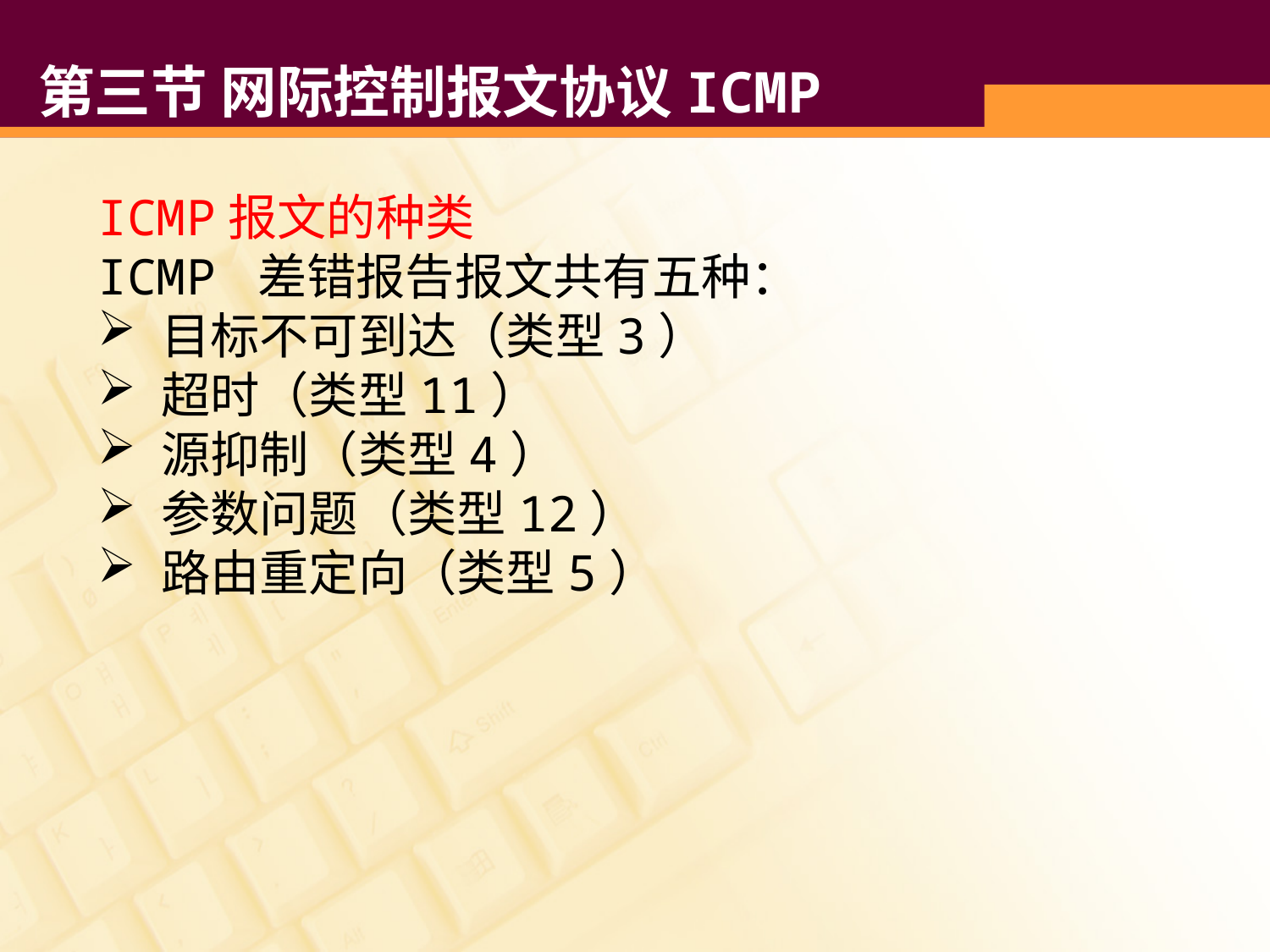

# 第三节 网际控制报文协议ICMP
ICMP报文的种类
ICMP 差错报告报文共有五种：
目标不可到达（类型3）
超时（类型11）
源抑制（类型4）
参数问题（类型12）
路由重定向（类型5）